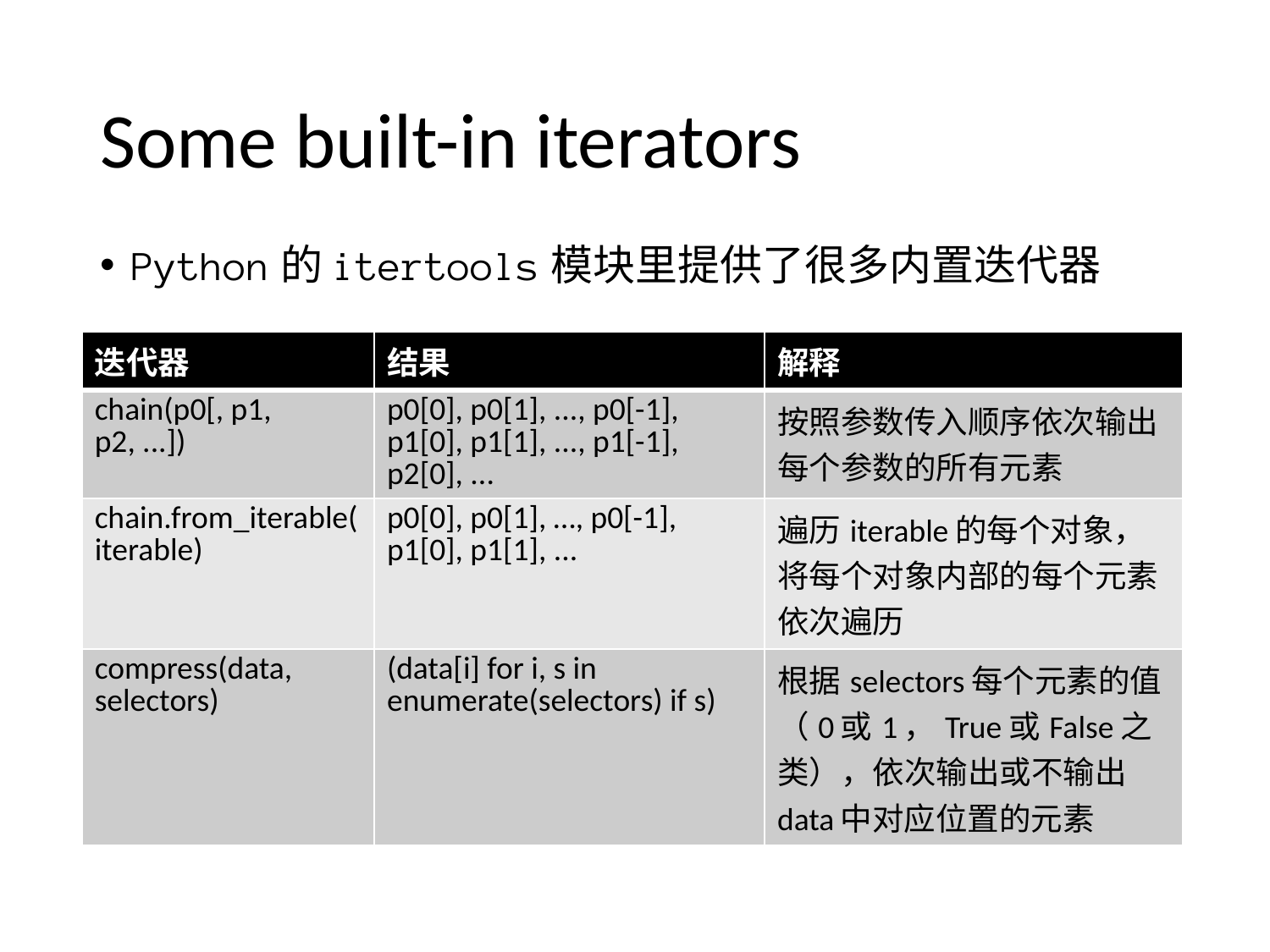

# Some built-in iterators
Python的itertools模块里提供了很多内置迭代器

| 迭代器 | 结果 | 解释 |
| --- | --- | --- |
| chain(p0[, p1, p2, ...]) | p0[0], p0[1], ..., p0[-1], p1[0], p1[1], ..., p1[-1], p2[0], ... | 按照参数传入顺序依次输出每个参数的所有元素 |
| chain.from\_iterable(iterable) | p0[0], p0[1], …, p0[-1], p1[0], p1[1], ... | 遍历iterable的每个对象，将每个对象内部的每个元素依次遍历 |
| compress(data, selectors) | (data[i] for i, s in enumerate(selectors) if s) | 根据selectors每个元素的值（0或1，True或False之类），依次输出或不输出data中对应位置的元素 |